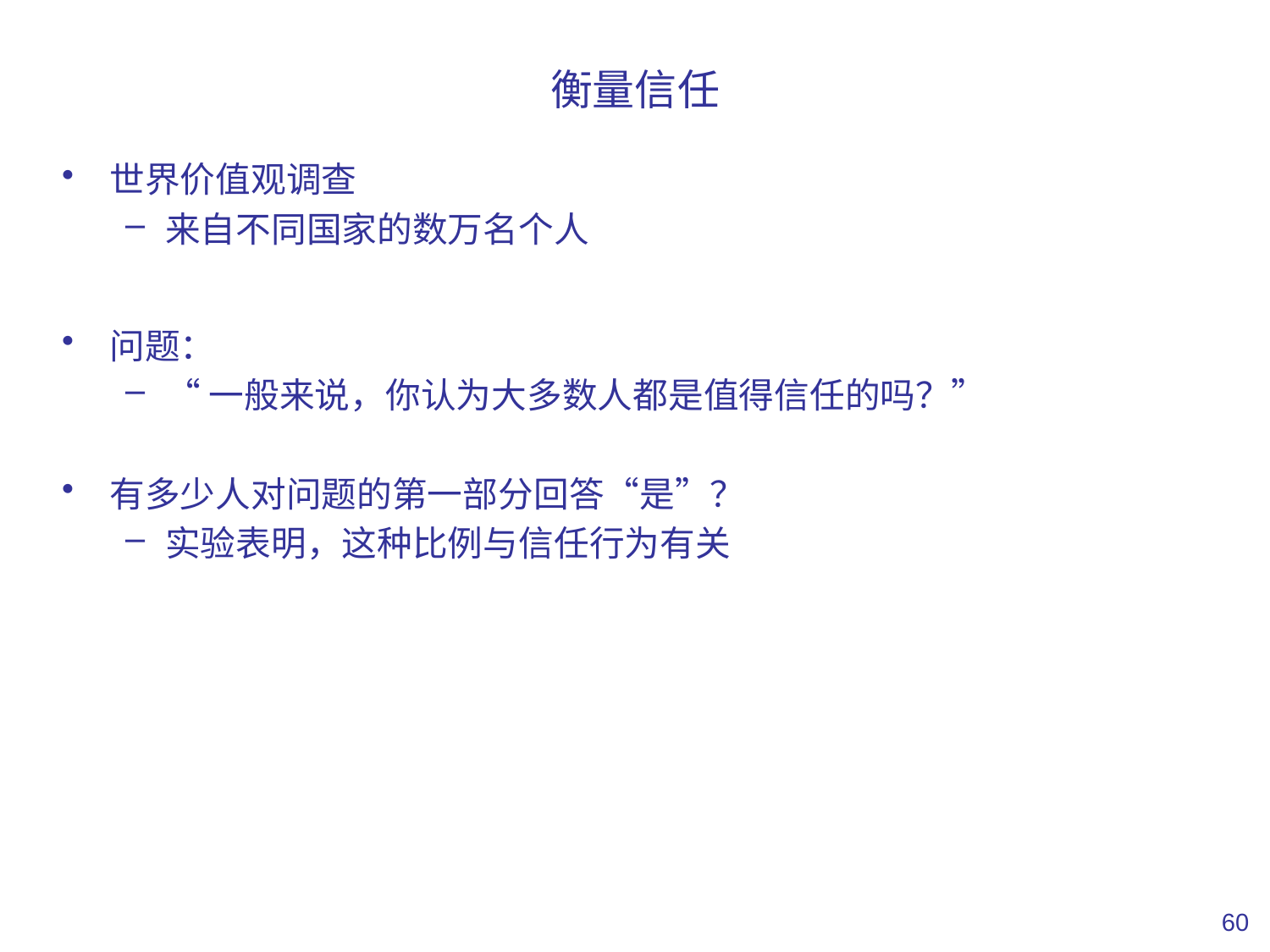

# 衡量信任
世界价值观调查
来自不同国家的数万名个人

问题：
“一般来说，你认为大多数人都是值得信任的吗？”

有多少人对问题的第一部分回答“是”？
实验表明，这种比例与信任行为有关

60